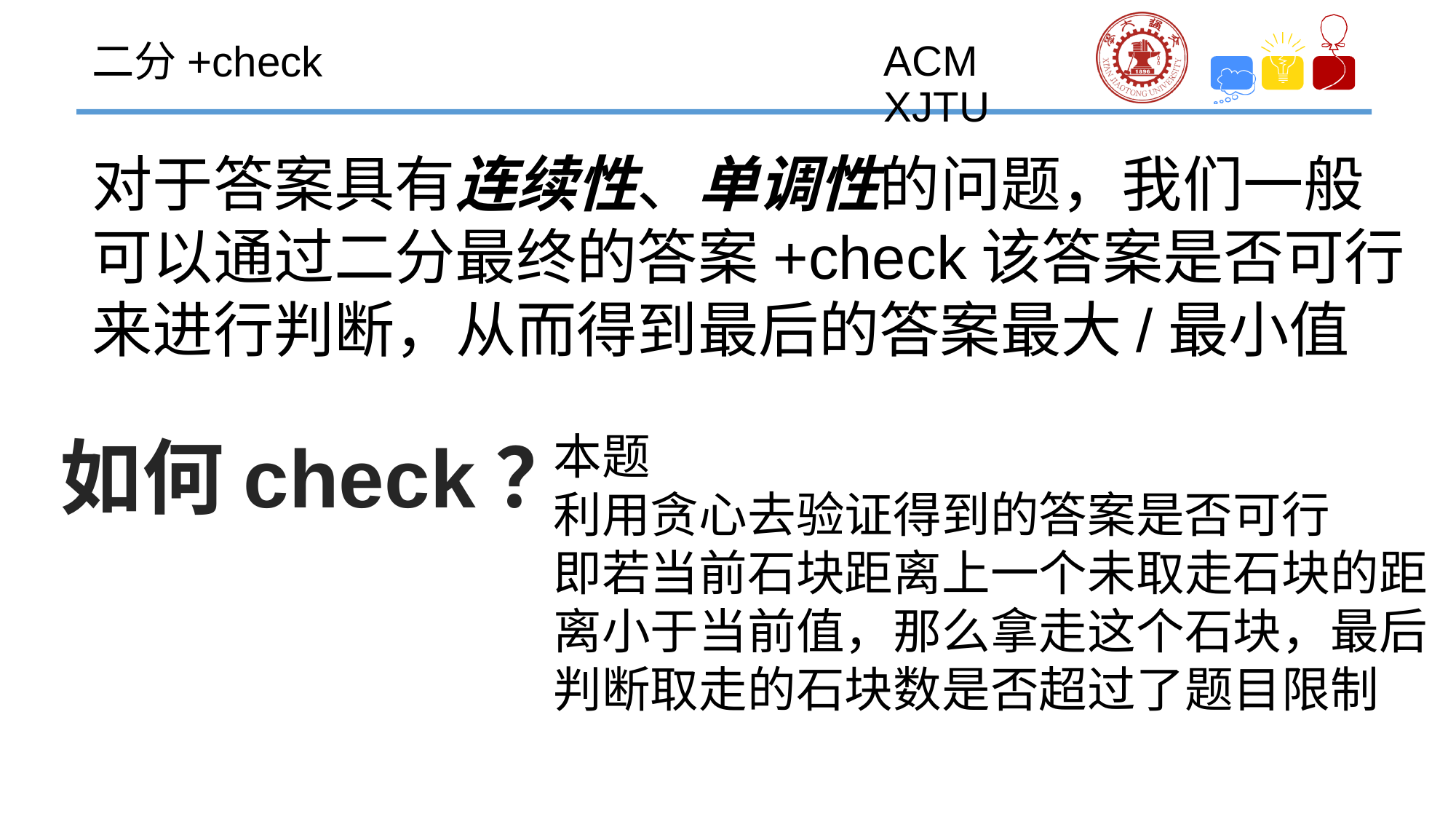

二分+check
对于答案具有连续性、单调性的问题，我们一般可以通过二分最终的答案+check该答案是否可行来进行判断，从而得到最后的答案最大/最小值
如何check？
本题
利用贪心去验证得到的答案是否可行
即若当前石块距离上一个未取走石块的距离小于当前值，那么拿走这个石块，最后判断取走的石块数是否超过了题目限制